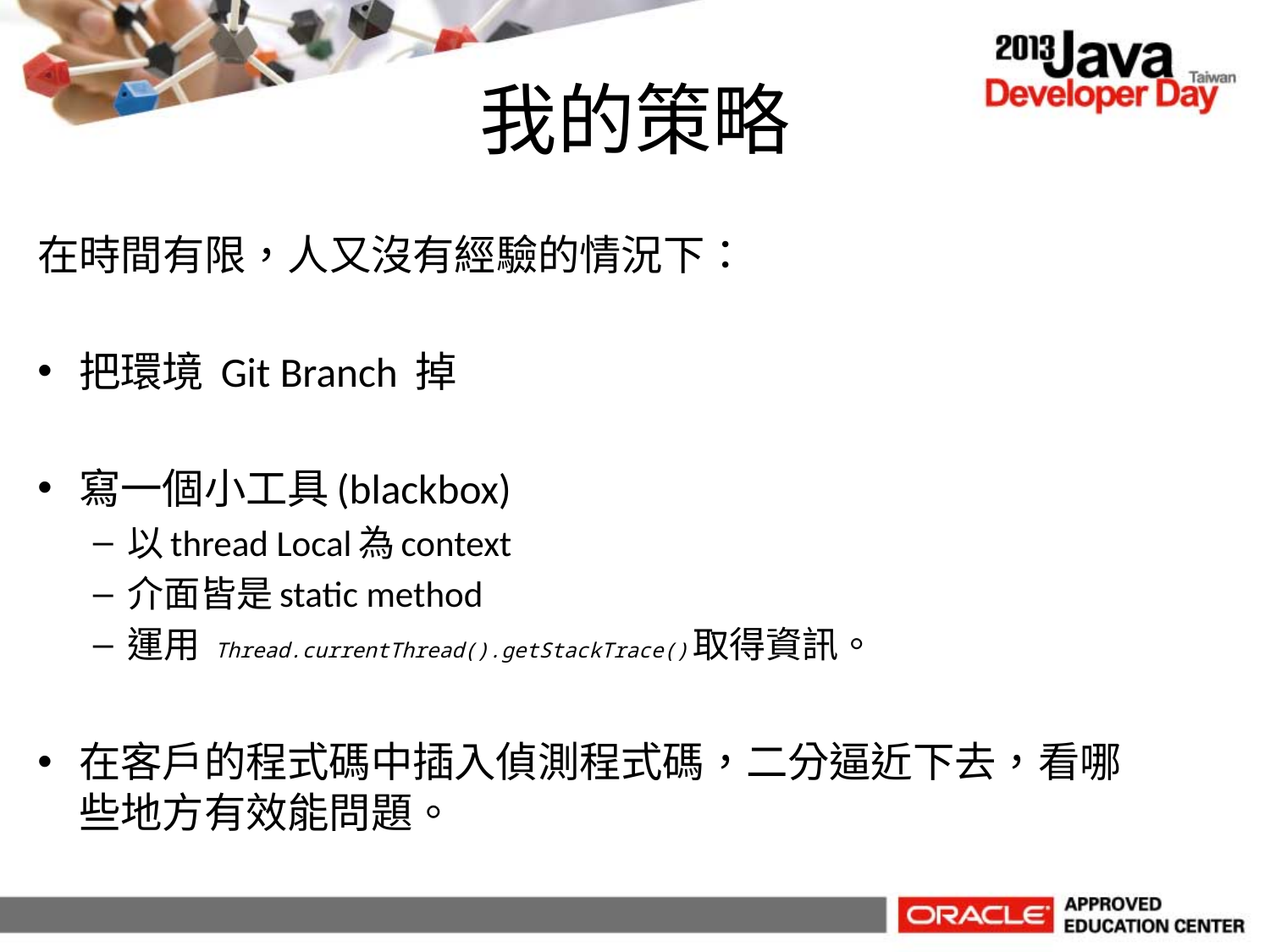

# 我的策略
在時間有限，人又沒有經驗的情況下：

把環境 Git Branch 掉

寫一個小工具(blackbox)
以thread Local為context
介面皆是static method
運用 Thread.currentThread().getStackTrace()取得資訊。

在客戶的程式碼中插入偵測程式碼，二分逼近下去，看哪些地方有效能問題。